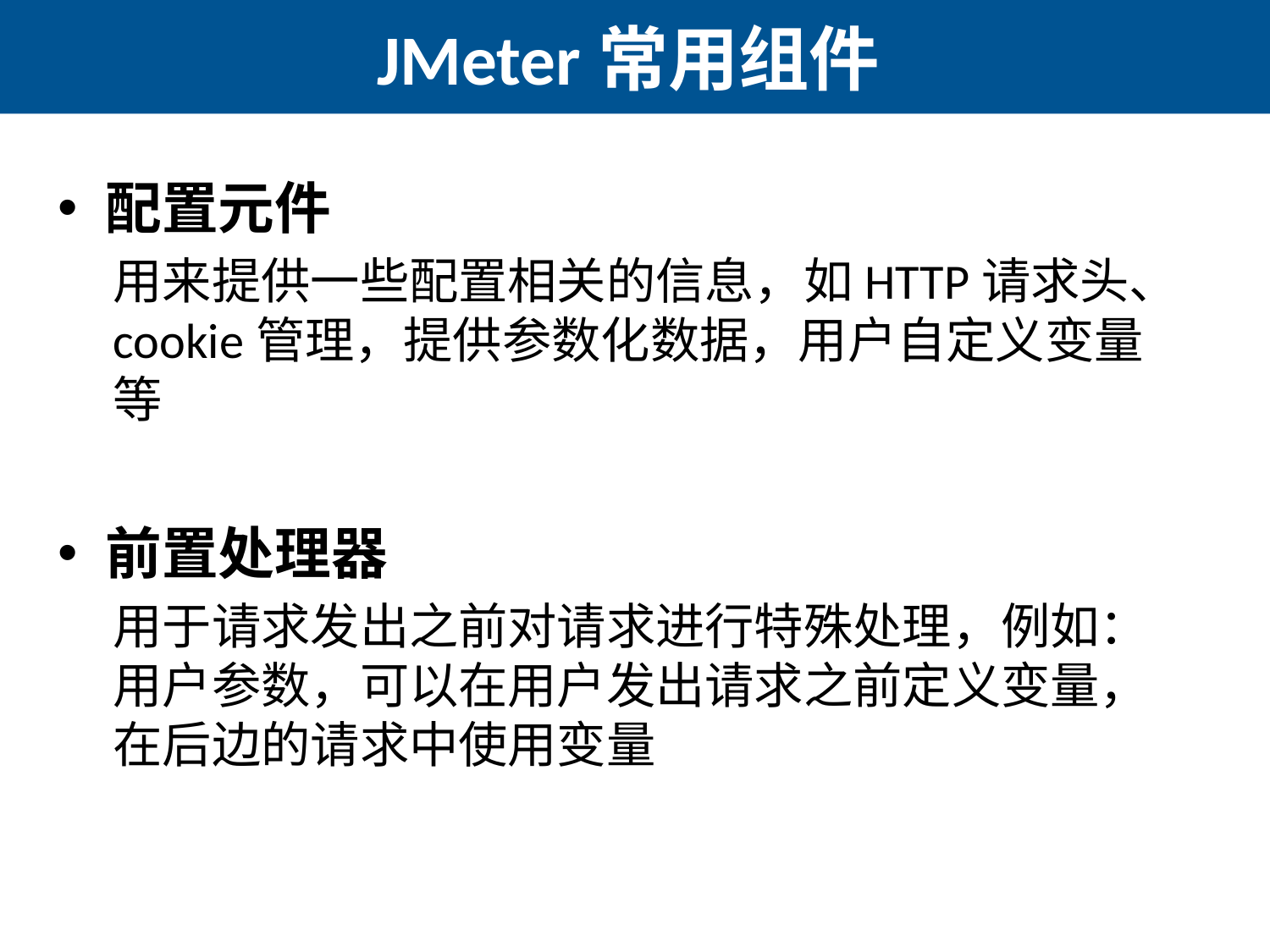

# JMeter常用组件
配置元件
用来提供一些配置相关的信息，如HTTP请求头、cookie管理，提供参数化数据，用户自定义变量等

前置处理器
用于请求发出之前对请求进行特殊处理，例如：用户参数，可以在用户发出请求之前定义变量，在后边的请求中使用变量